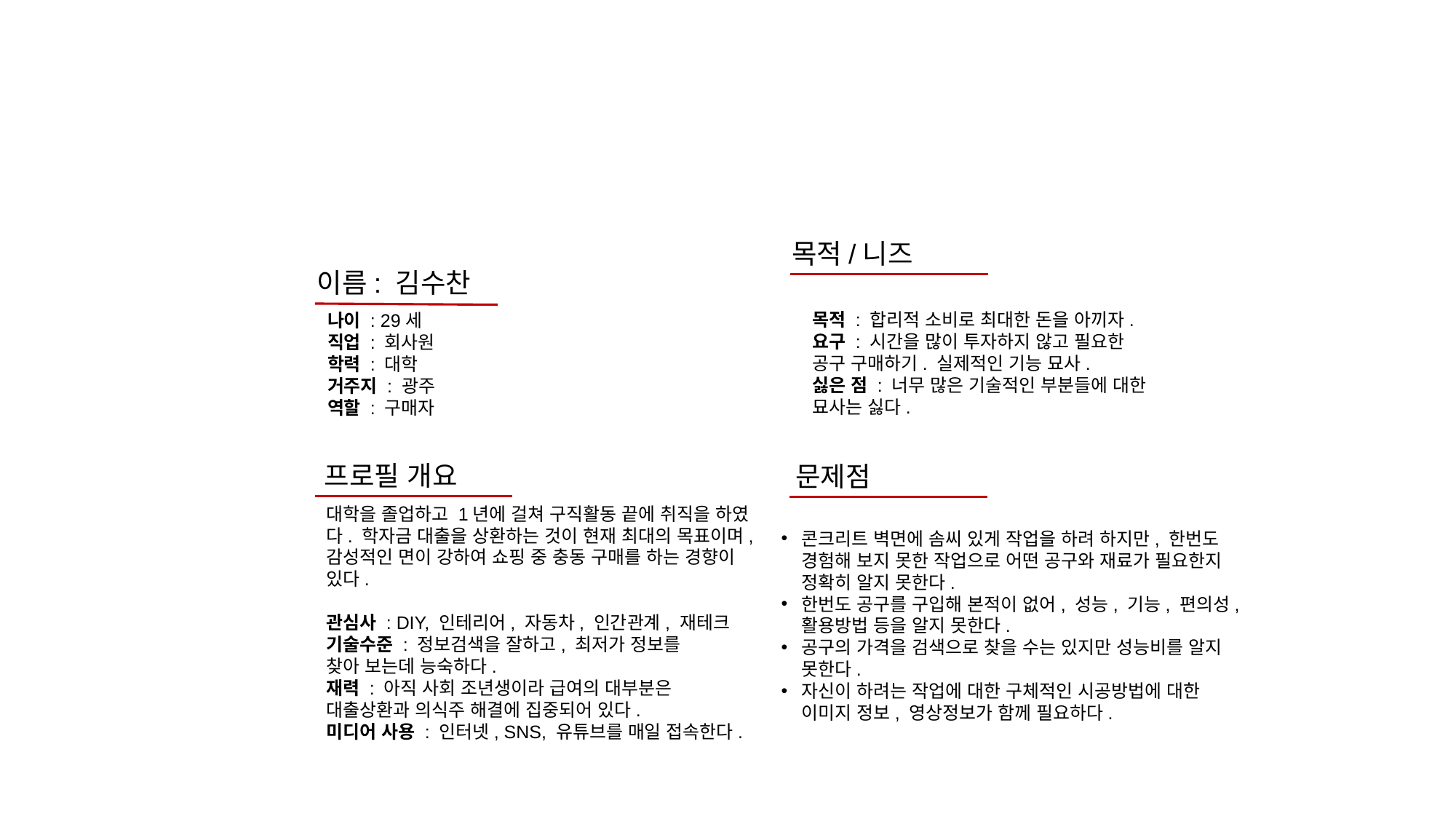

목적/니즈
이름: 김수찬
목적 : 합리적 소비로 최대한 돈을 아끼자.
요구 : 시간을 많이 투자하지 않고 필요한 공구 구매하기. 실제적인 기능 묘사.
싫은 점 : 너무 많은 기술적인 부분들에 대한 묘사는 싫다.
나이 : 29세
직업 : 회사원
학력 : 대학
거주지 : 광주
역할 : 구매자
프로필 개요
문제점
대학을 졸업하고 1년에 걸쳐 구직활동 끝에 취직을 하였다. 학자금 대출을 상환하는 것이 현재 최대의 목표이며, 감성적인 면이 강하여 쇼핑 중 충동 구매를 하는 경향이 있다.

관심사 : DIY, 인테리어, 자동차, 인간관계, 재테크
기술수준 : 정보검색을 잘하고, 최저가 정보를
찾아 보는데 능숙하다.
재력 : 아직 사회 조년생이라 급여의 대부분은
대출상환과 의식주 해결에 집중되어 있다.
미디어 사용 : 인터넷, SNS, 유튜브를 매일 접속한다.
콘크리트 벽면에 솜씨 있게 작업을 하려 하지만, 한번도 경험해 보지 못한 작업으로 어떤 공구와 재료가 필요한지 정확히 알지 못한다.
한번도 공구를 구입해 본적이 없어, 성능, 기능, 편의성, 활용방법 등을 알지 못한다.
공구의 가격을 검색으로 찾을 수는 있지만 성능비를 알지 못한다.
자신이 하려는 작업에 대한 구체적인 시공방법에 대한 이미지 정보, 영상정보가 함께 필요하다.